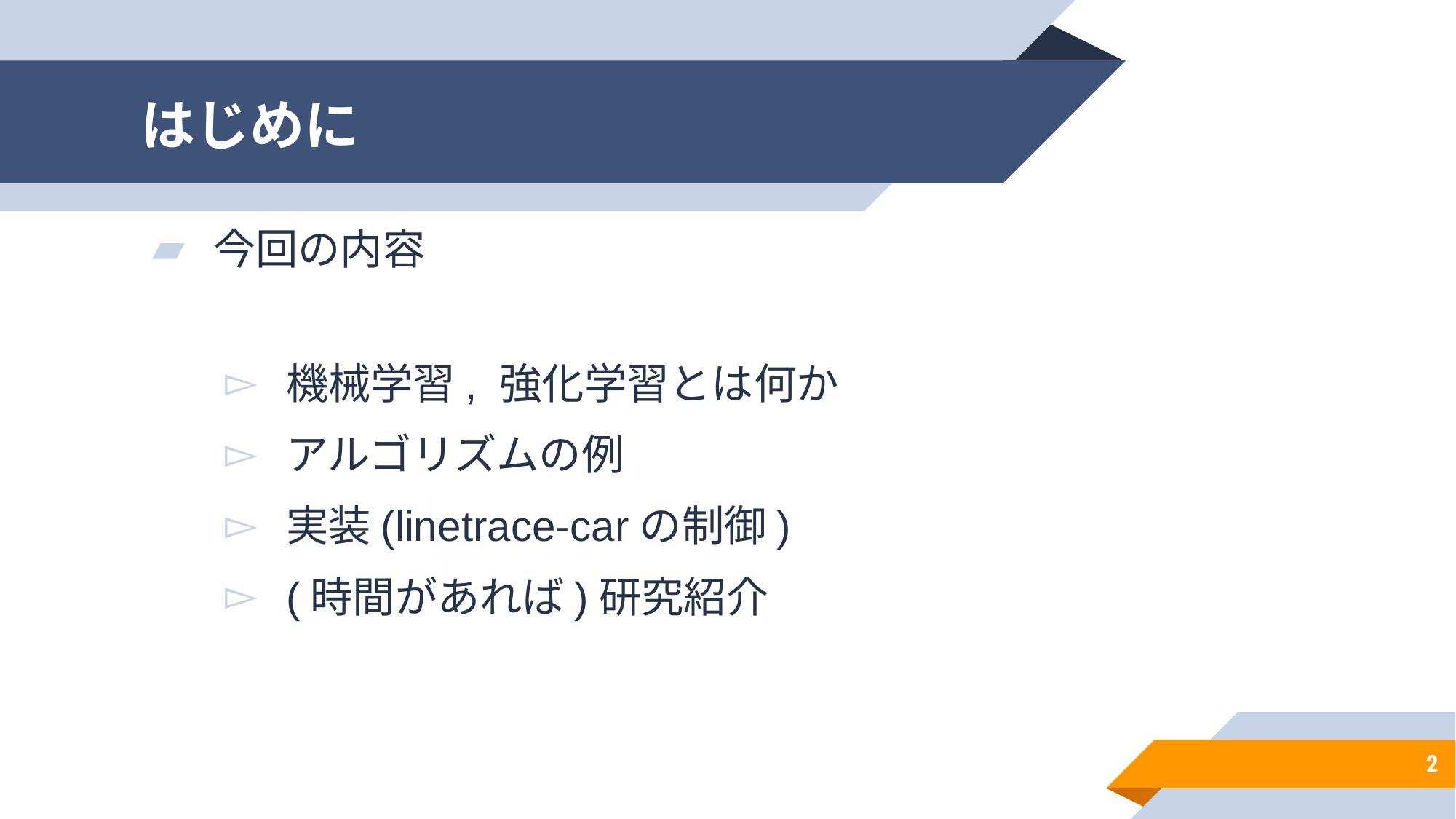

# はじめに
今回の内容

機械学習, 強化学習とは何か
アルゴリズムの例
実装(linetrace-carの制御)
(時間があれば)研究紹介
2